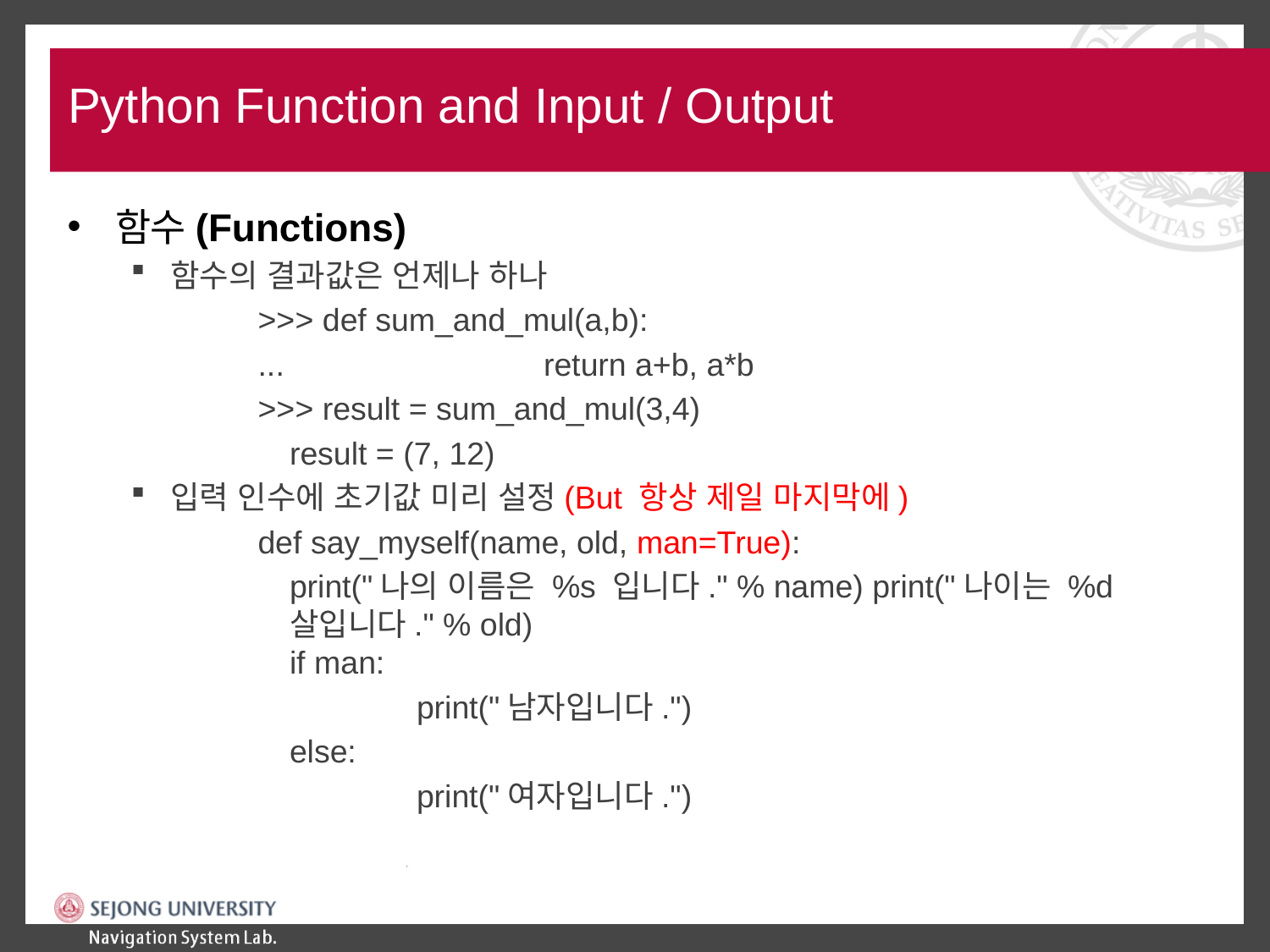

# Python Function and Input / Output
함수(Functions)
함수의 결과값은 언제나 하나
>>> def sum_and_mul(a,b):
... 		return a+b, a*b
>>> result = sum_and_mul(3,4)
	result = (7, 12)
입력 인수에 초기값 미리 설정(But 항상 제일 마지막에)
def say_myself(name, old, man=True):
	print("나의 이름은 %s 입니다." % name) print("나이는 %d살입니다." % old)
if man:
		print("남자입니다.")
	else:
		print("여자입니다.")